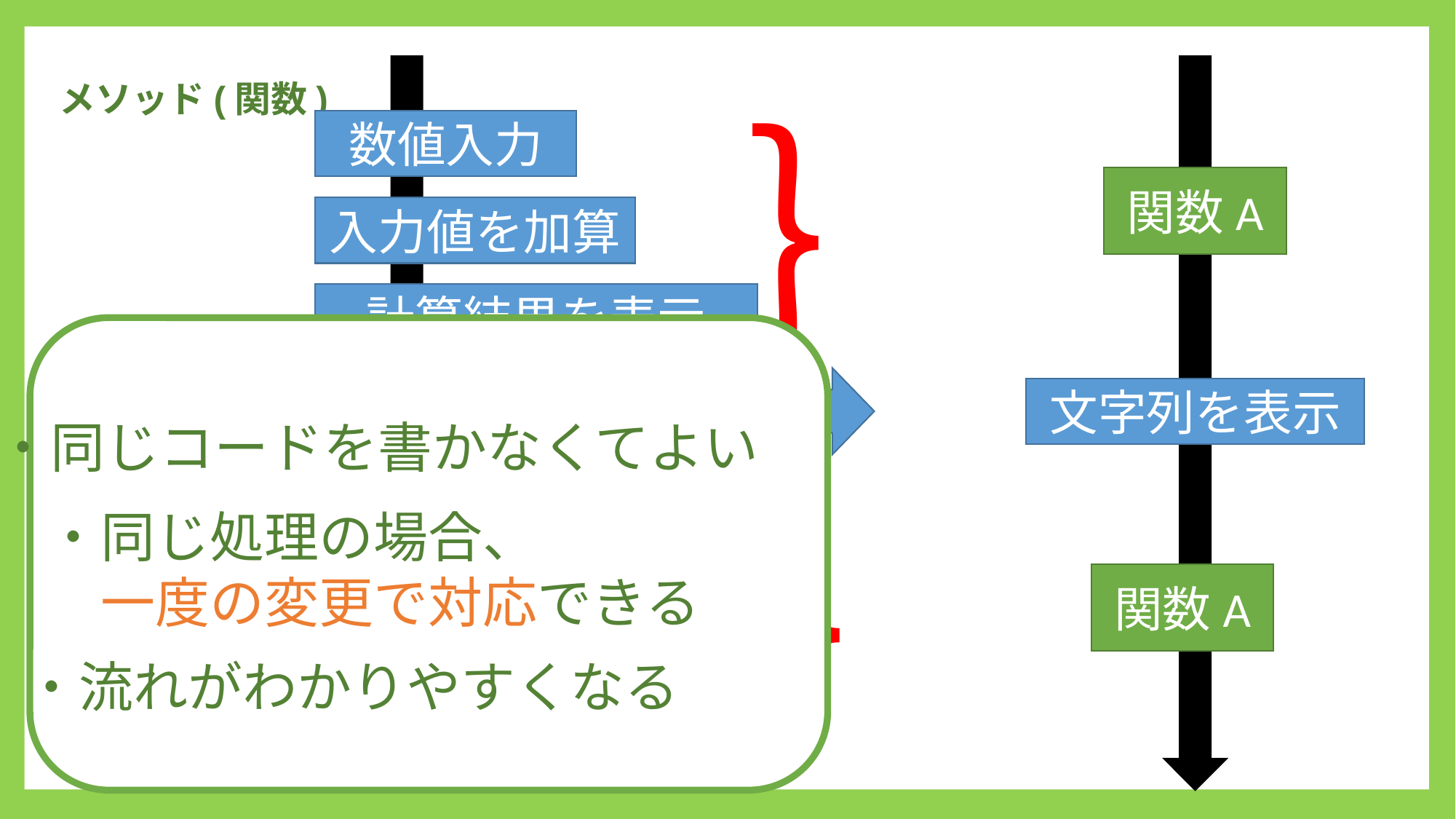

メソッド(関数)
｝
数値入力
関数A
入力値を加算
計算結果を表示

文字列を表示
文字列を表示
・同じコードを書かなくてよい

｝
数値入力
・同じ処理の場合、
　一度の変更で対応できる
関数A
入力値を加算
・流れがわかりやすくなる
計算結果を表示